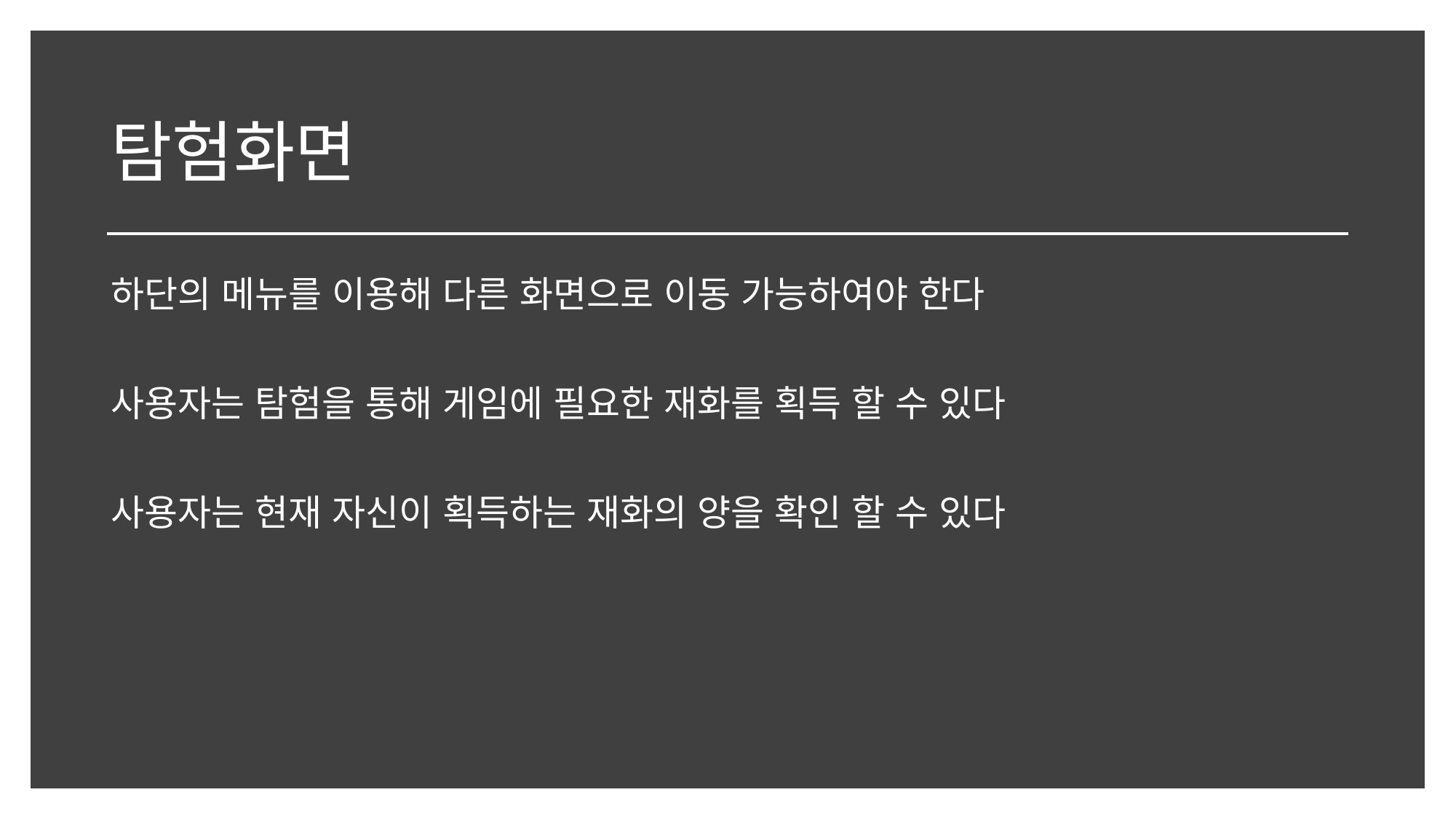

# 탐험화면
하단의 메뉴를 이용해 다른 화면으로 이동 가능하여야 한다

사용자는 탐험을 통해 게임에 필요한 재화를 획득 할 수 있다

사용자는 현재 자신이 획득하는 재화의 양을 확인 할 수 있다